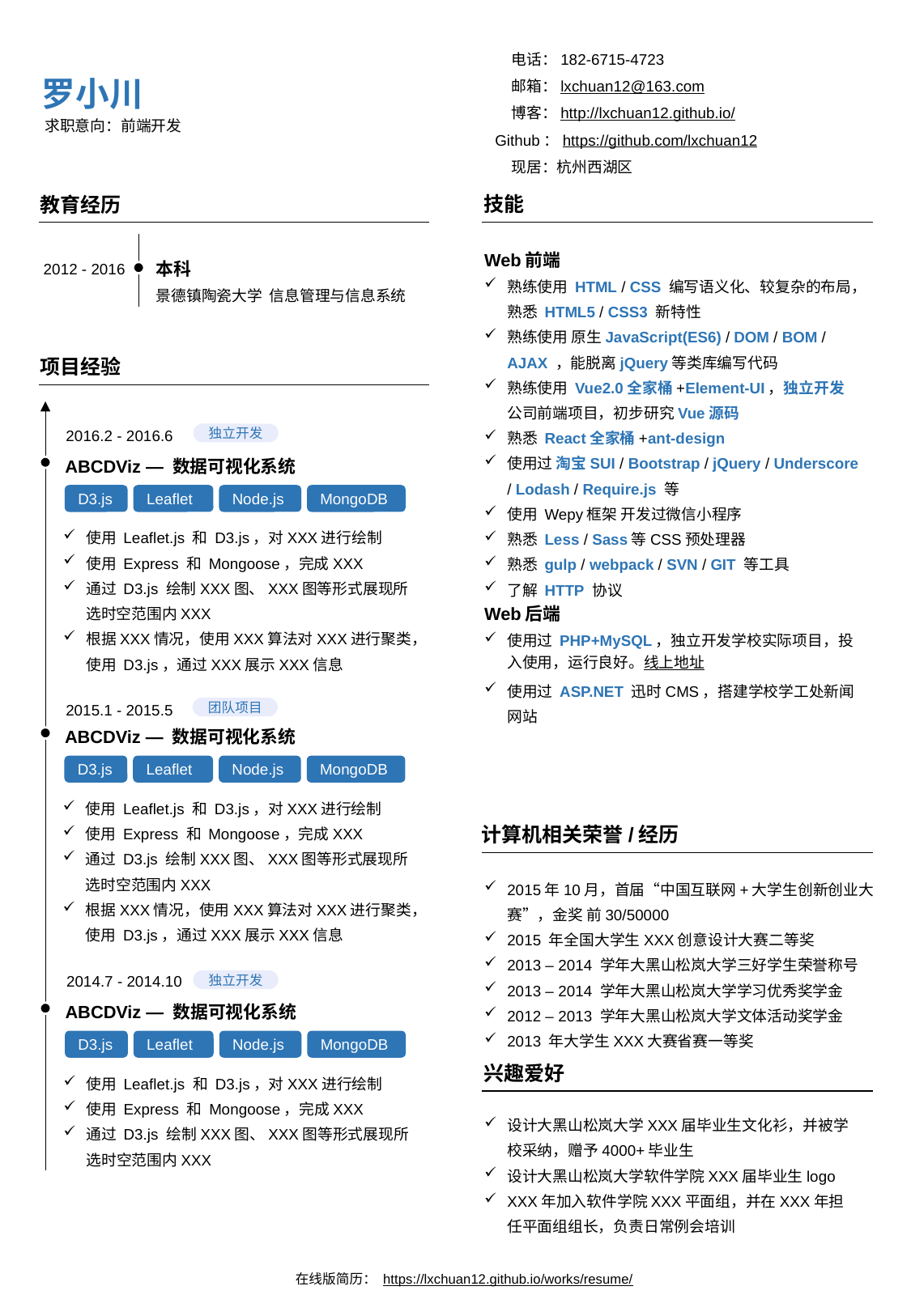

电话：182-6715-4723
       邮箱：lxchuan12@163.com
       博客：http://lxchuan12.github.io/
   Github：https://github.com/lxchuan12
       现居：杭州西湖区
罗小川
求职意向：前端开发
技能
教育经历
Web前端
熟练使用 HTML / CSS 编写语义化、较复杂的布局，熟悉 HTML5 / CSS3 新特性
熟练使用 原生JavaScript(ES6) / DOM / BOM / AJAX ，能脱离jQuery等类库编写代码
熟练使用 Vue2.0全家桶+Element-UI，独立开发公司前端项目，初步研究Vue源码
熟悉 React全家桶+ant-design
使用过 淘宝SUI / Bootstrap / jQuery / Underscore / Lodash / Require.js 等
使用 Wepy框架 开发过微信小程序
熟悉 Less / Sass等CSS预处理器
熟悉 gulp / webpack / SVN / GIT 等工具
了解 HTTP 协议
Web后端
使用过 PHP+MySQL，独立开发学校实际项目，投入使用，运行良好。线上地址
使用过 ASP.NET 迅时CMS，搭建学校学工处新闻网站
本科
景德镇陶瓷大学  信息管理与信息系统
2012 - 2016

项目经验
2016.2 - 2016.6
ABCDViz — 数据可视化系统
D3.js
Leaflet
Node.js
MongoDB
使用 Leaflet.js 和 D3.js，对XXX进行绘制
使用 Express 和 Mongoose，完成XXX
通过 D3.js 绘制XXX图、XXX图等形式展现所选时空范围内XXX
根据XXX情况，使用XXX算法对XXX进行聚类，使用 D3.js，通过XXX展示XXX信息
独立开发

2015.1 - 2015.5
团队项目
ABCDViz — 数据可视化系统

D3.js
Leaflet
Node.js
MongoDB
使用 Leaflet.js 和 D3.js，对XXX进行绘制
使用 Express 和 Mongoose，完成XXX
通过 D3.js 绘制XXX图、XXX图等形式展现所选时空范围内XXX
根据XXX情况，使用XXX算法对XXX进行聚类，使用 D3.js，通过XXX展示XXX信息
计算机相关荣誉/经历
2015年10月，首届“中国互联网+大学生创新创业大赛”，金奖 前30/50000
2015 年全国大学生XXX创意设计大赛二等奖
2013 – 2014 学年大黑山松岚大学三好学生荣誉称号
2013 – 2014 学年大黑山松岚大学学习优秀奖学金
2012 – 2013 学年大黑山松岚大学文体活动奖学金
2013 年大学生XXX大赛省赛一等奖
2014.7 - 2014.10

独立开发
ABCDViz — 数据可视化系统
D3.js
Leaflet
Node.js
MongoDB
使用 Leaflet.js 和 D3.js，对XXX进行绘制
使用 Express 和 Mongoose，完成XXX
通过 D3.js 绘制XXX图、XXX图等形式展现所选时空范围内XXX

兴趣爱好
设计大黑山松岚大学XXX届毕业生文化衫，并被学校采纳，赠予4000+毕业生
设计大黑山松岚大学软件学院XXX届毕业生logo
XXX年加入软件学院XXX平面组，并在XXX年担任平面组组长，负责日常例会培训
在线版简历： https://lxchuan12.github.io/works/resume/